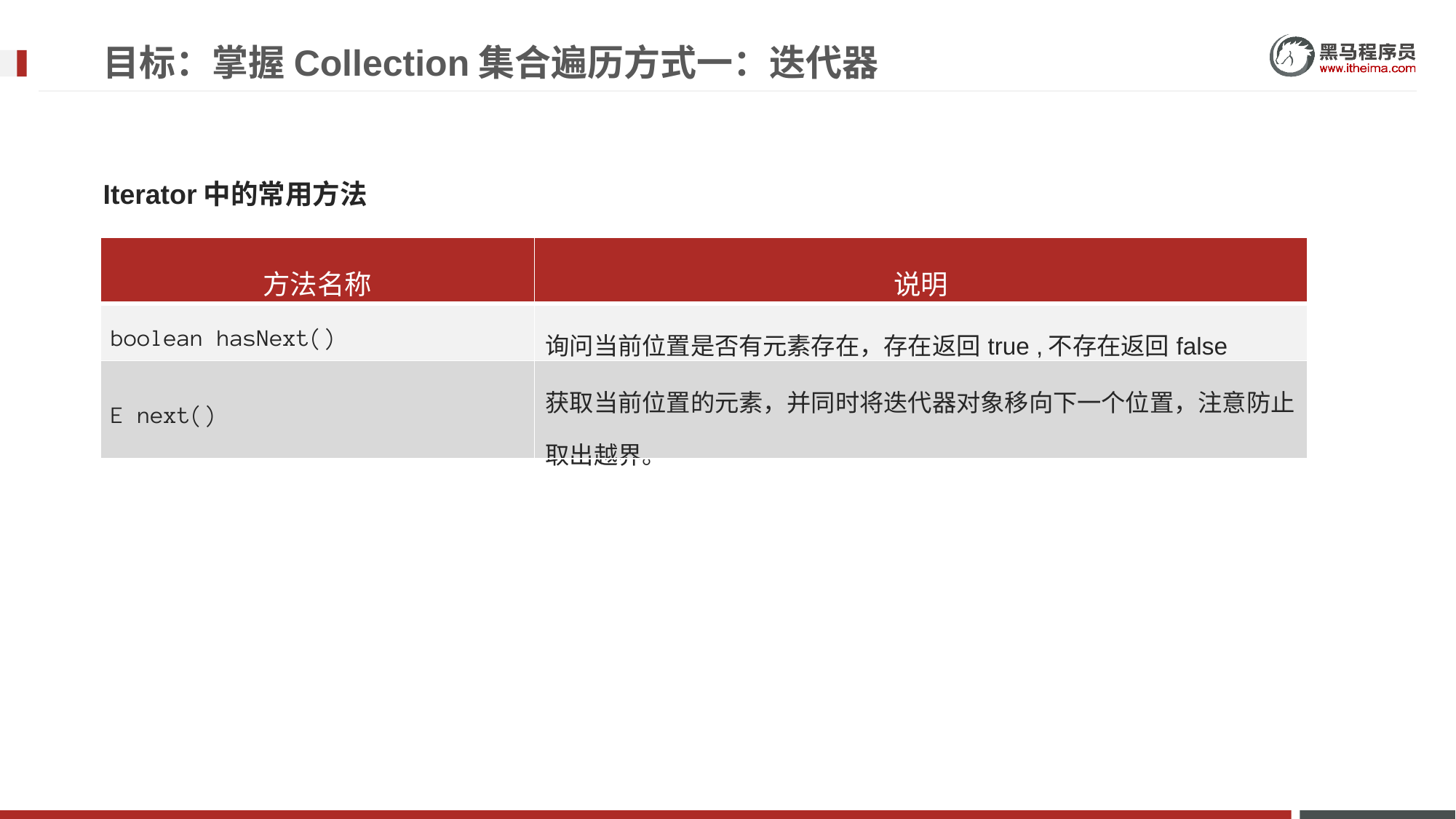

目标：掌握Collection集合遍历方式一：迭代器
Iterator中的常用方法
| 方法名称 | 说明 |
| --- | --- |
| boolean hasNext() | 询问当前位置是否有元素存在，存在返回true ,不存在返回false |
| E next() | 获取当前位置的元素，并同时将迭代器对象移向下一个位置，注意防止取出越界。 |